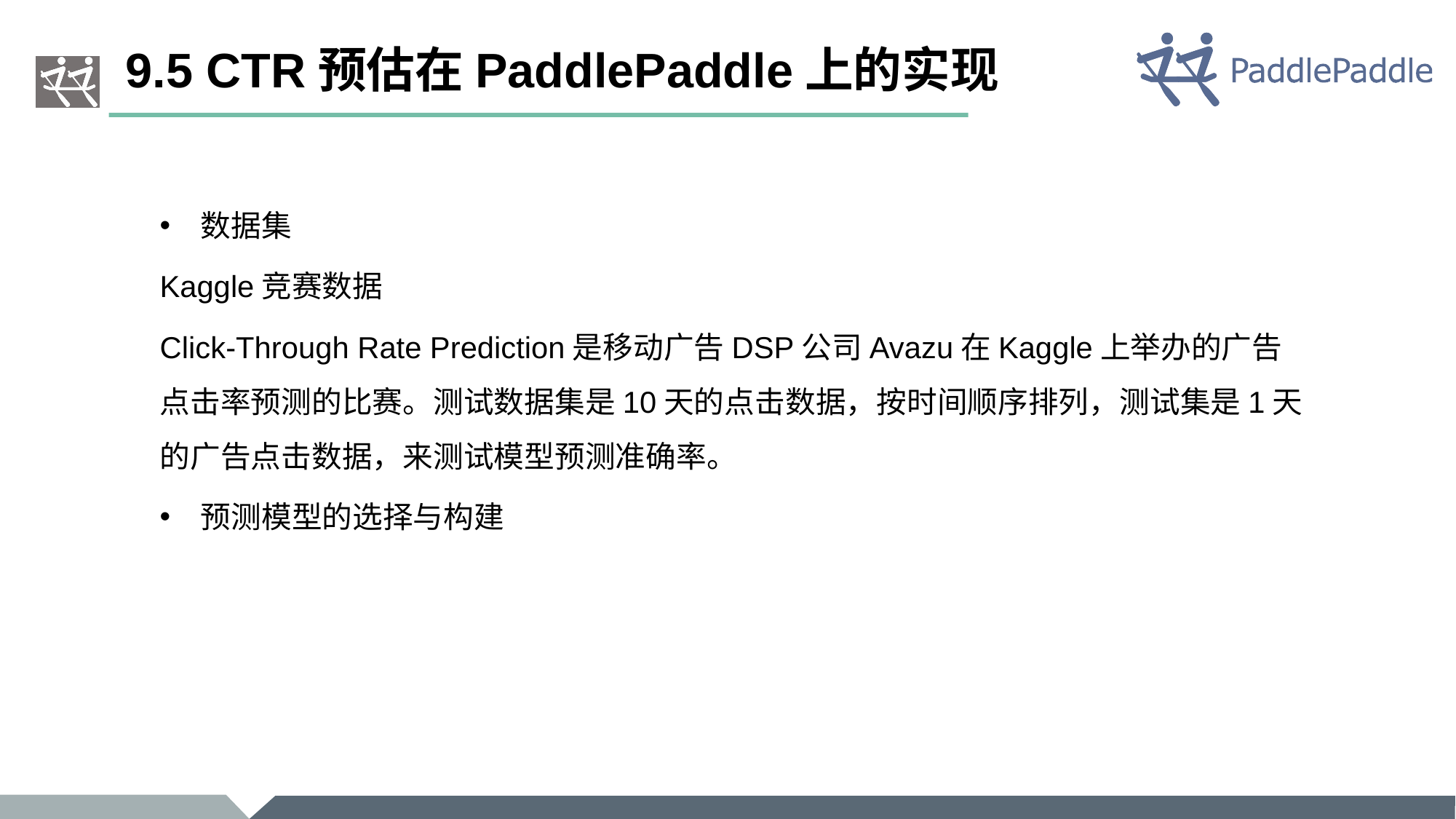

# 9.5 CTR预估在PaddlePaddle上的实现
数据集
Kaggle竞赛数据
Click-Through Rate Prediction是移动广告DSP公司Avazu在Kaggle上举办的广告点击率预测的比赛。测试数据集是10天的点击数据，按时间顺序排列，测试集是1天的广告点击数据，来测试模型预测准确率。
预测模型的选择与构建